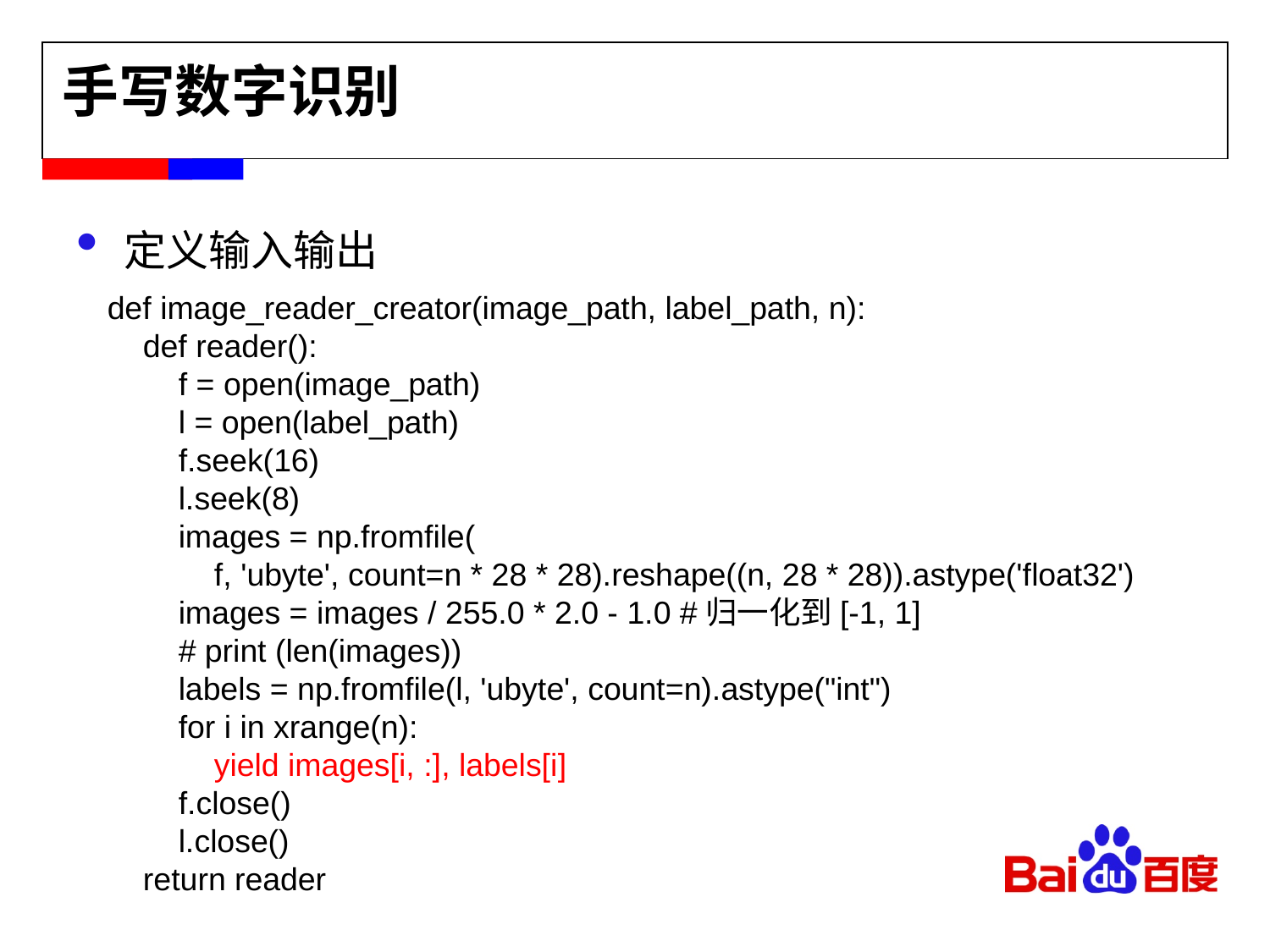

手写数字识别
定义输入输出

def image_reader_creator(image_path, label_path, n):
    def reader():
        f = open(image_path)
        l = open(label_path)
        f.seek(16)
        l.seek(8)
        images = np.fromfile(
            f, 'ubyte', count=n * 28 * 28).reshape((n, 28 * 28)).astype('float32')
        images = images / 255.0 * 2.0 - 1.0 #归一化到[-1, 1]
        # print (len(images))
        labels = np.fromfile(l, 'ubyte', count=n).astype("int")
        for i in xrange(n):
            yield images[i, :], labels[i]
        f.close()
        l.close()
    return reader